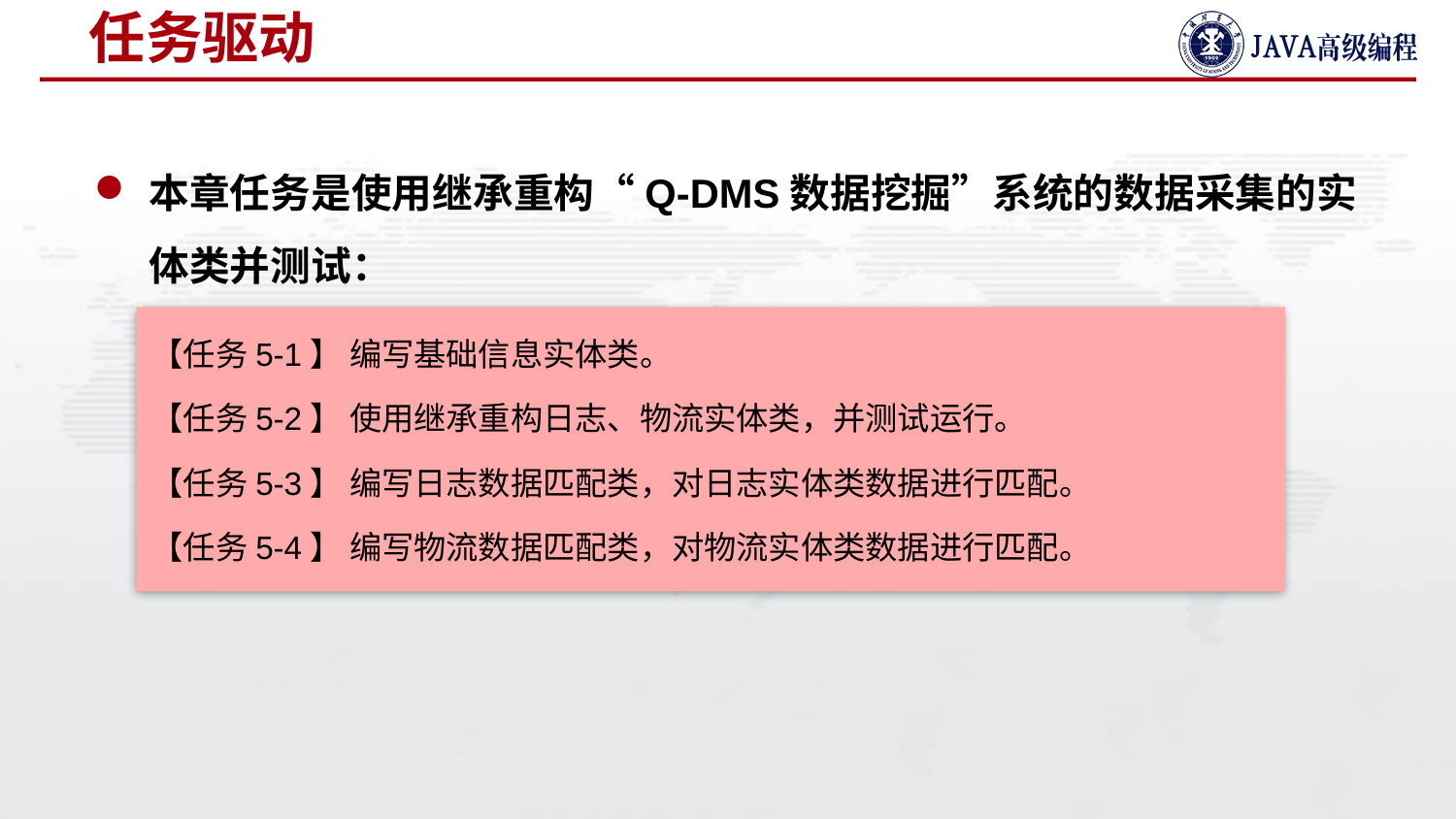

# 任务驱动
本章任务是使用继承重构“Q-DMS数据挖掘”系统的数据采集的实体类并测试：

【任务5-1】 编写基础信息实体类。
【任务5-2】 使用继承重构日志、物流实体类，并测试运行。
【任务5-3】 编写日志数据匹配类，对日志实体类数据进行匹配。
【任务5-4】 编写物流数据匹配类，对物流实体类数据进行匹配。